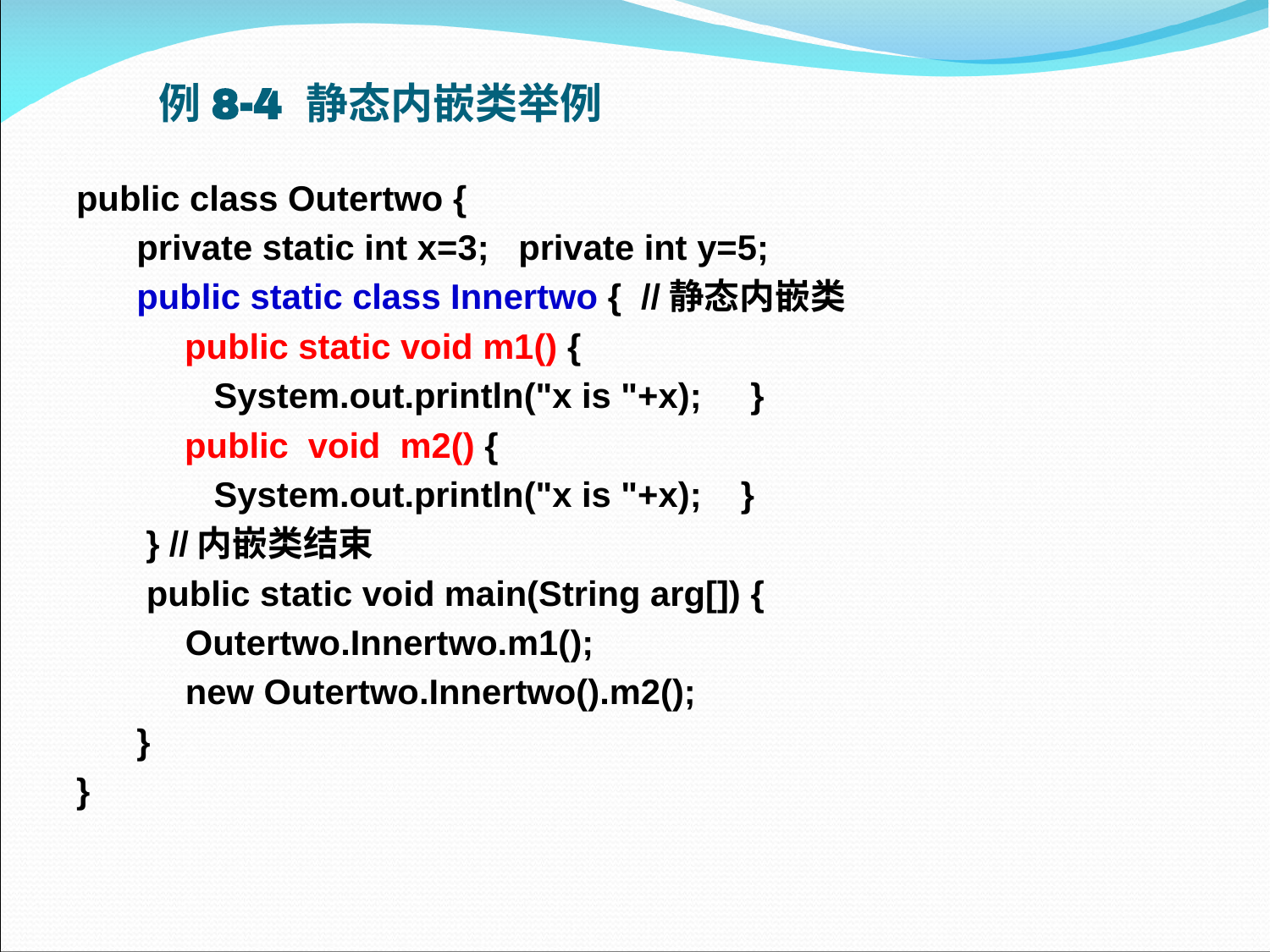

# 例8-4 静态内嵌类举例
public class Outertwo {
  private static int x=3;   private int y=5;
  public static class Innertwo {  //静态内嵌类
    public static void m1() {
       System.out.println("x is "+x);     }
    public  void  m2() {
       System.out.println("x is "+x);    }
} //内嵌类结束
   public static void main(String arg[]) {
       Outertwo.Innertwo.m1();
       new Outertwo.Innertwo().m2();
  }
}